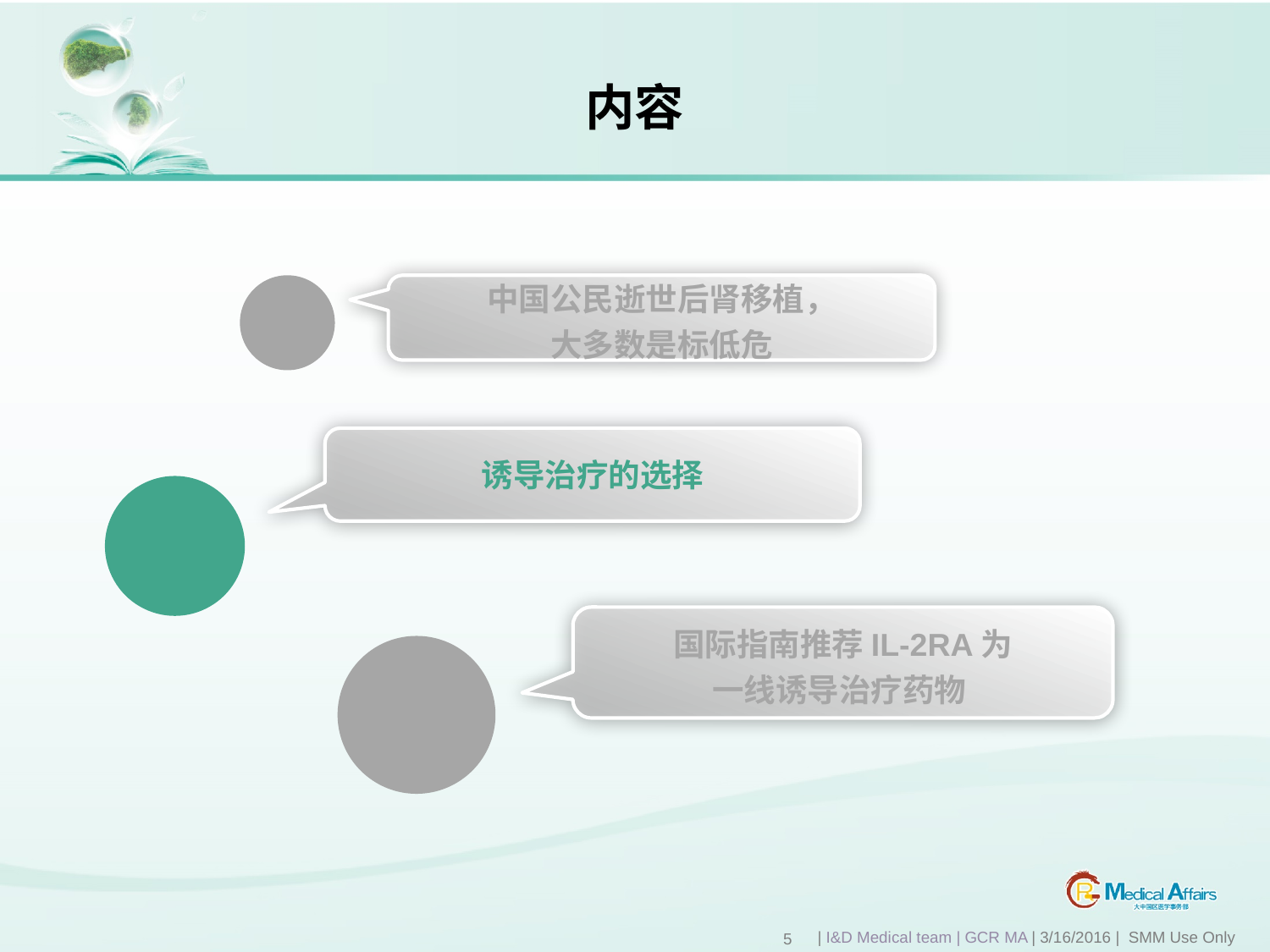

# 内容

中国公民逝世后肾移植，
大多数是标低危
诱导治疗的选择

国际指南推荐IL-2RA为
一线诱导治疗药物